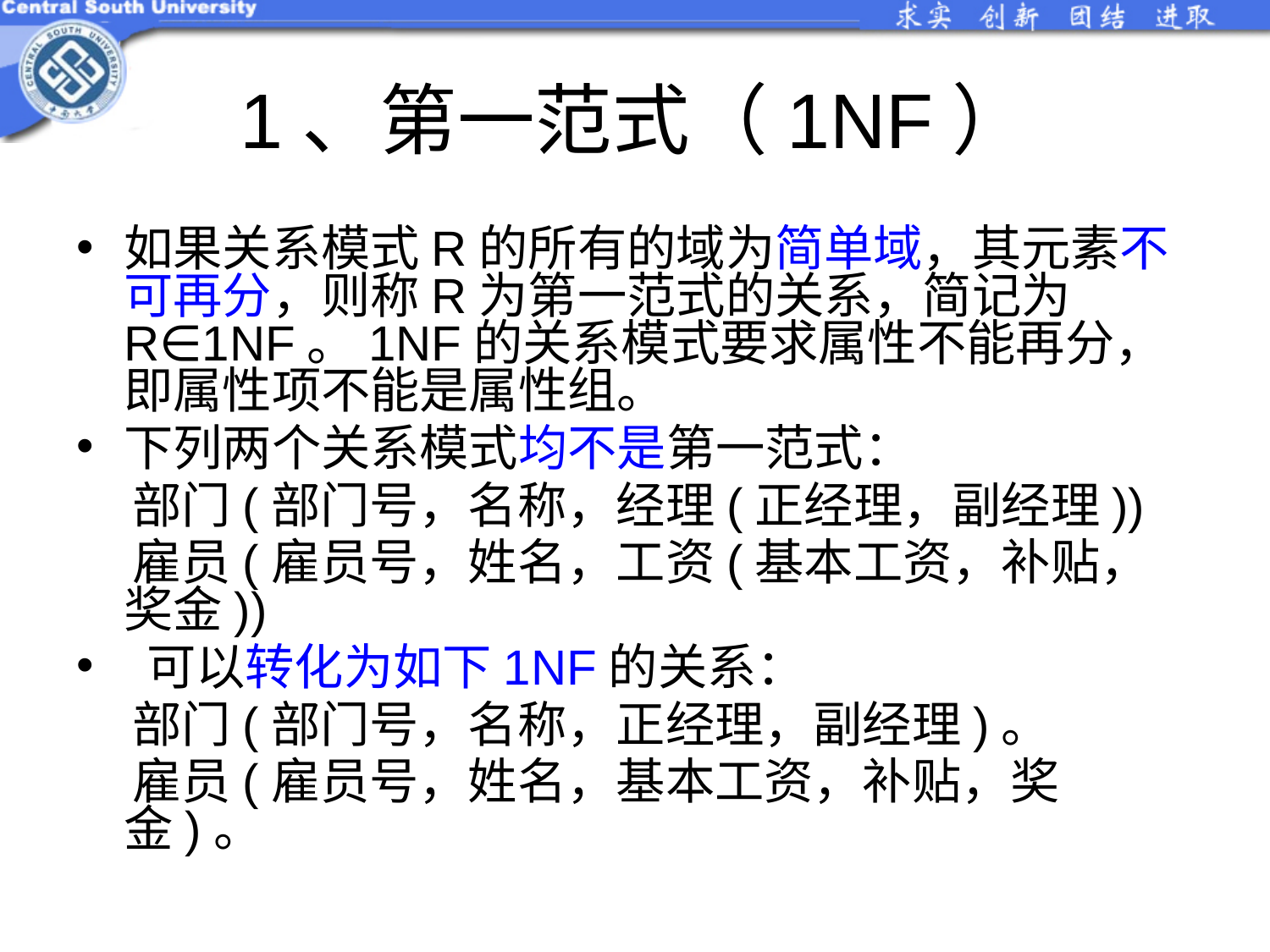

# 1、第一范式（1NF）
如果关系模式R的所有的域为简单域，其元素不可再分，则称R为第一范式的关系，简记为R∈1NF。1NF的关系模式要求属性不能再分，即属性项不能是属性组。
下列两个关系模式均不是第一范式：
    部门(部门号，名称，经理(正经理，副经理))
    雇员(雇员号，姓名，工资(基本工资，补贴，奖金))
 可以转化为如下1NF的关系：
    部门(部门号，名称，正经理，副经理)。
    雇员(雇员号，姓名，基本工资，补贴，奖金)。